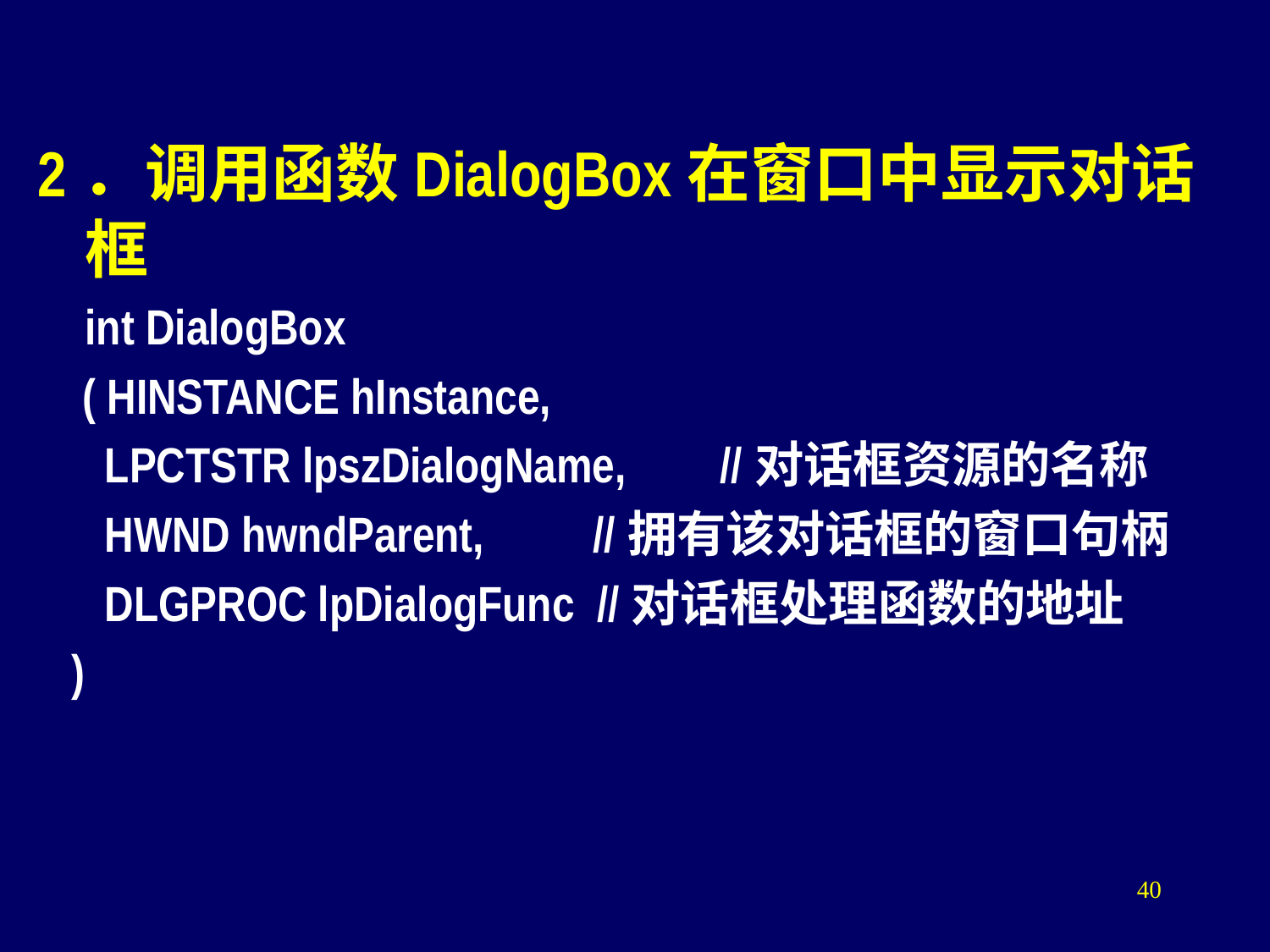

2．调用函数DialogBox在窗口中显示对话框
	int DialogBox
    ( HINSTANCE hInstance,
      LPCTSTR lpszDialogName, 	//对话框资源的名称
      HWND hwndParent,	//拥有该对话框的窗口句柄
      DLGPROC lpDialogFunc  //对话框处理函数的地址
   )
40